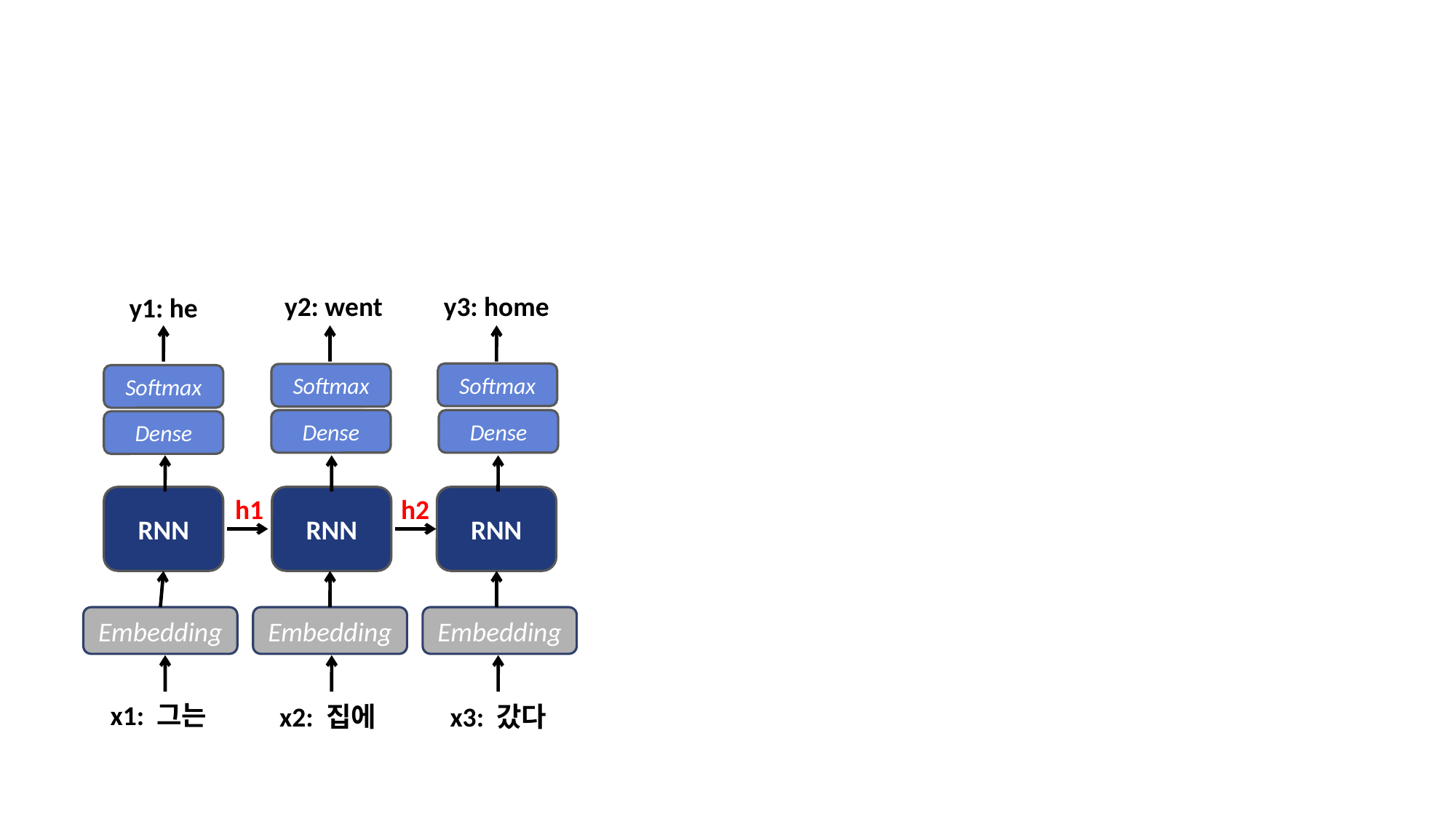

y3: home
y2: went
y1: he
Softmax
Softmax
Softmax
Dense
Dense
Dense
RNN
RNN
RNN
h1
h2
Embedding
Embedding
Embedding
x1: 그는
x2: 집에
x3: 갔다